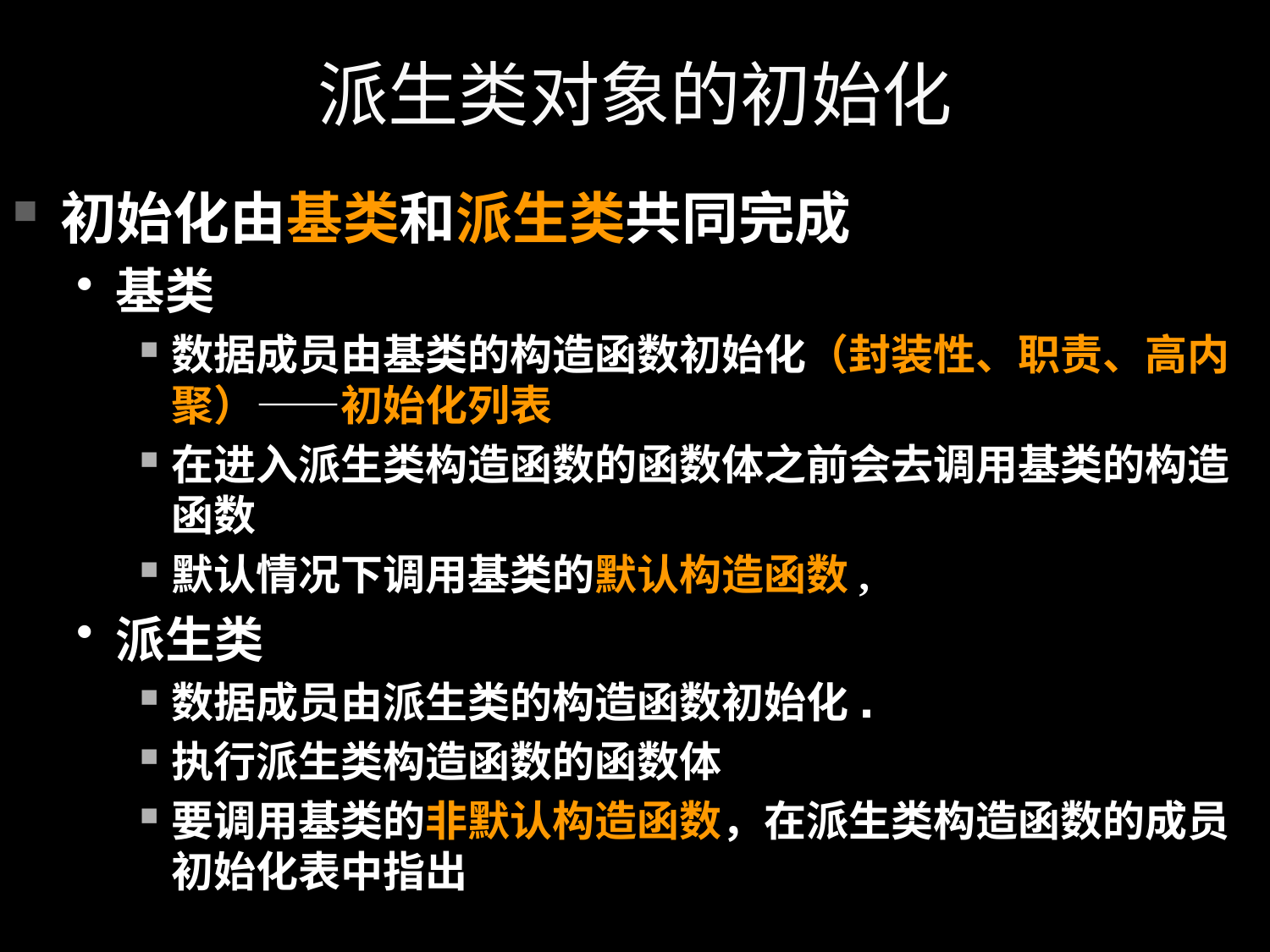

# 派生类对象的初始化
初始化由基类和派生类共同完成
基类
数据成员由基类的构造函数初始化（封装性、职责、高内聚）——初始化列表
在进入派生类构造函数的函数体之前会去调用基类的构造函数
默认情况下调用基类的默认构造函数,
派生类
数据成员由派生类的构造函数初始化.
执行派生类构造函数的函数体
要调用基类的非默认构造函数，在派生类构造函数的成员初始化表中指出